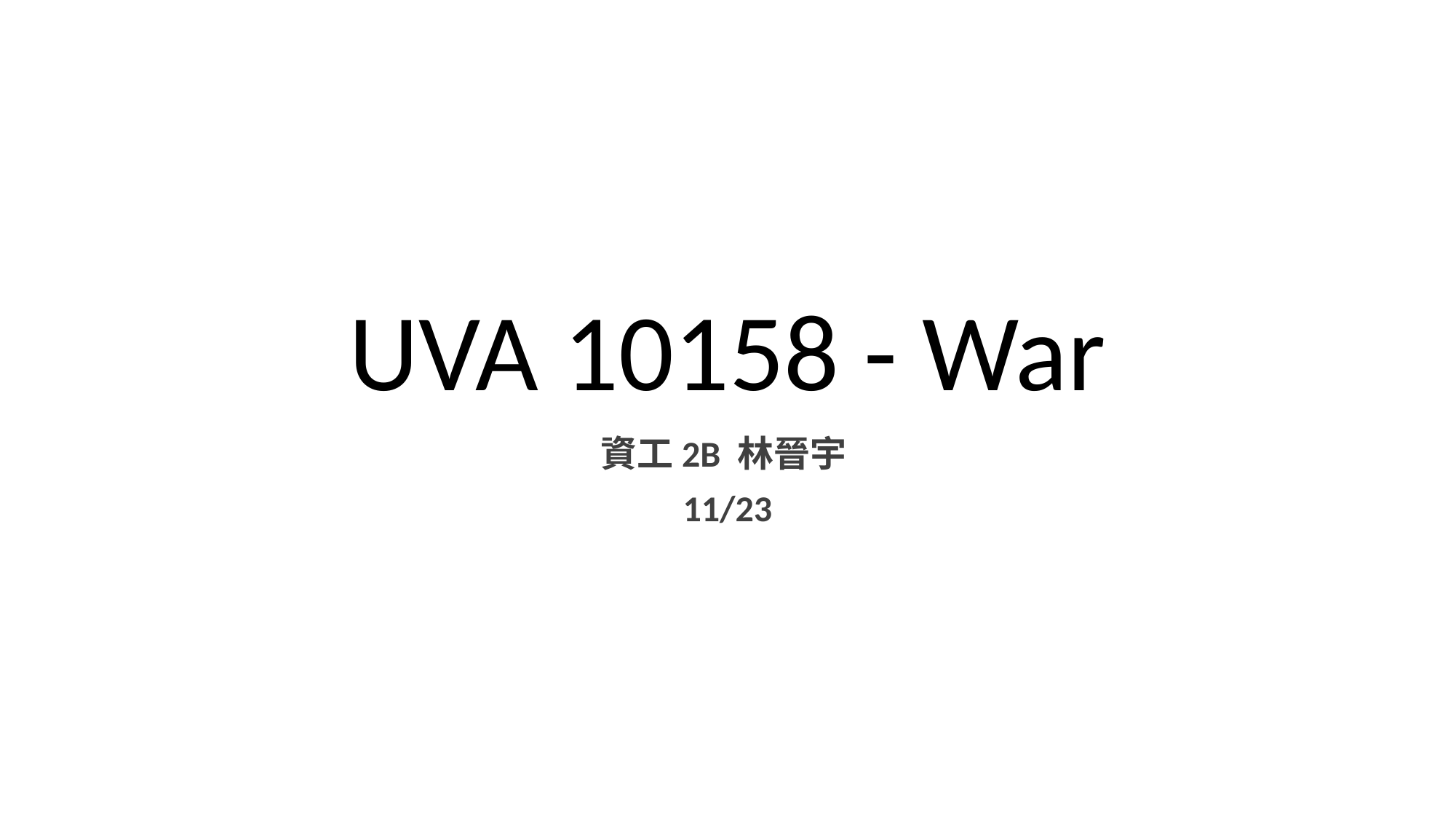

# UVA 10158 - War
資工2B 林晉宇
11/23